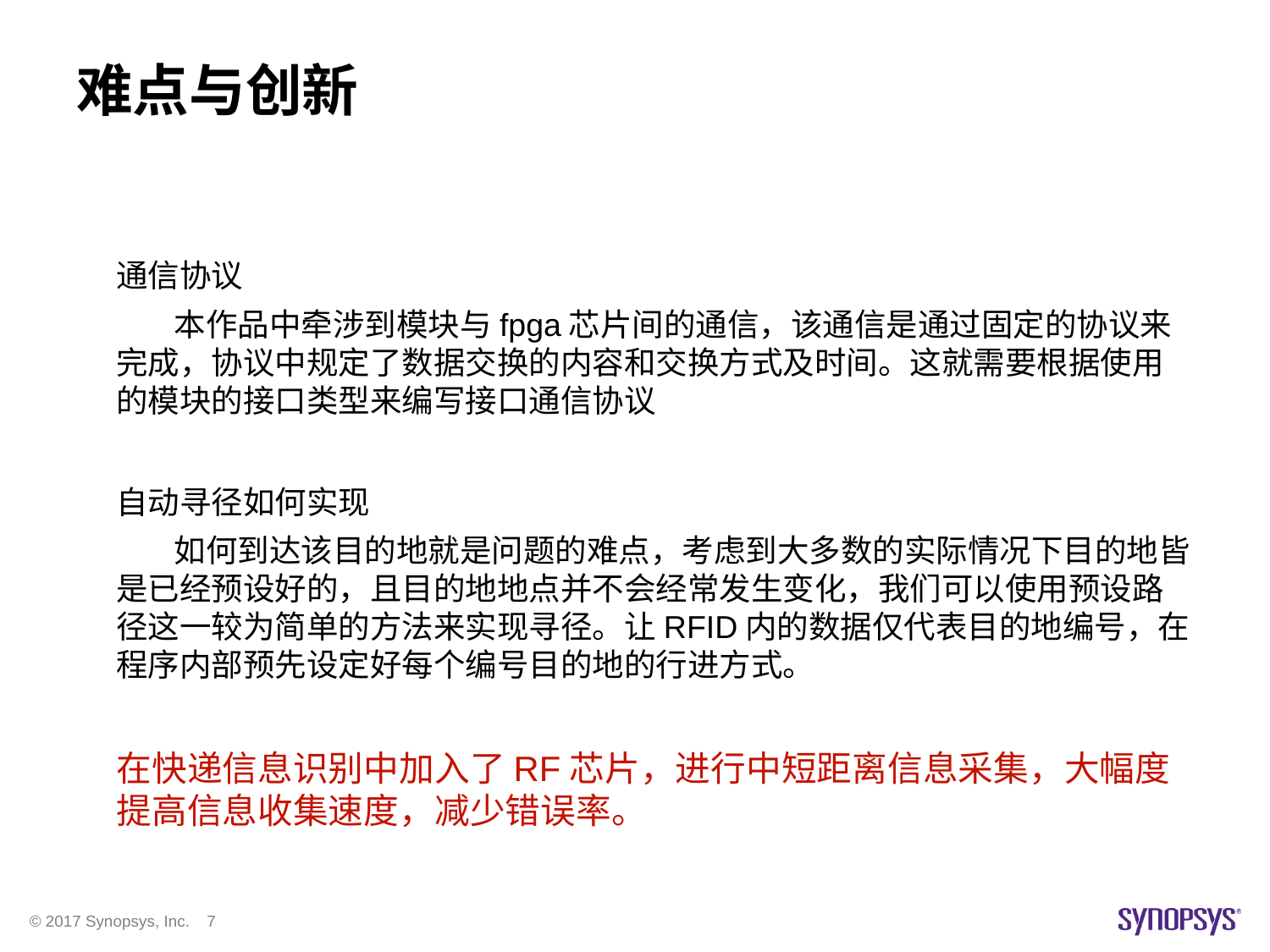

# 难点与创新

通信协议
       本作品中牵涉到模块与fpga芯片间的通信，该通信是通过固定的协议来完成，协议中规定了数据交换的内容和交换方式及时间。这就需要根据使用的模块的接口类型来编写接口通信协议

自动寻径如何实现
       如何到达该目的地就是问题的难点，考虑到大多数的实际情况下目的地皆是已经预设好的，且目的地地点并不会经常发生变化，我们可以使用预设路径这一较为简单的方法来实现寻径。让RFID内的数据仅代表目的地编号，在程序内部预先设定好每个编号目的地的行进方式。

在快递信息识别中加入了RF芯片，进行中短距离信息采集，大幅度提高信息收集速度，减少错误率。